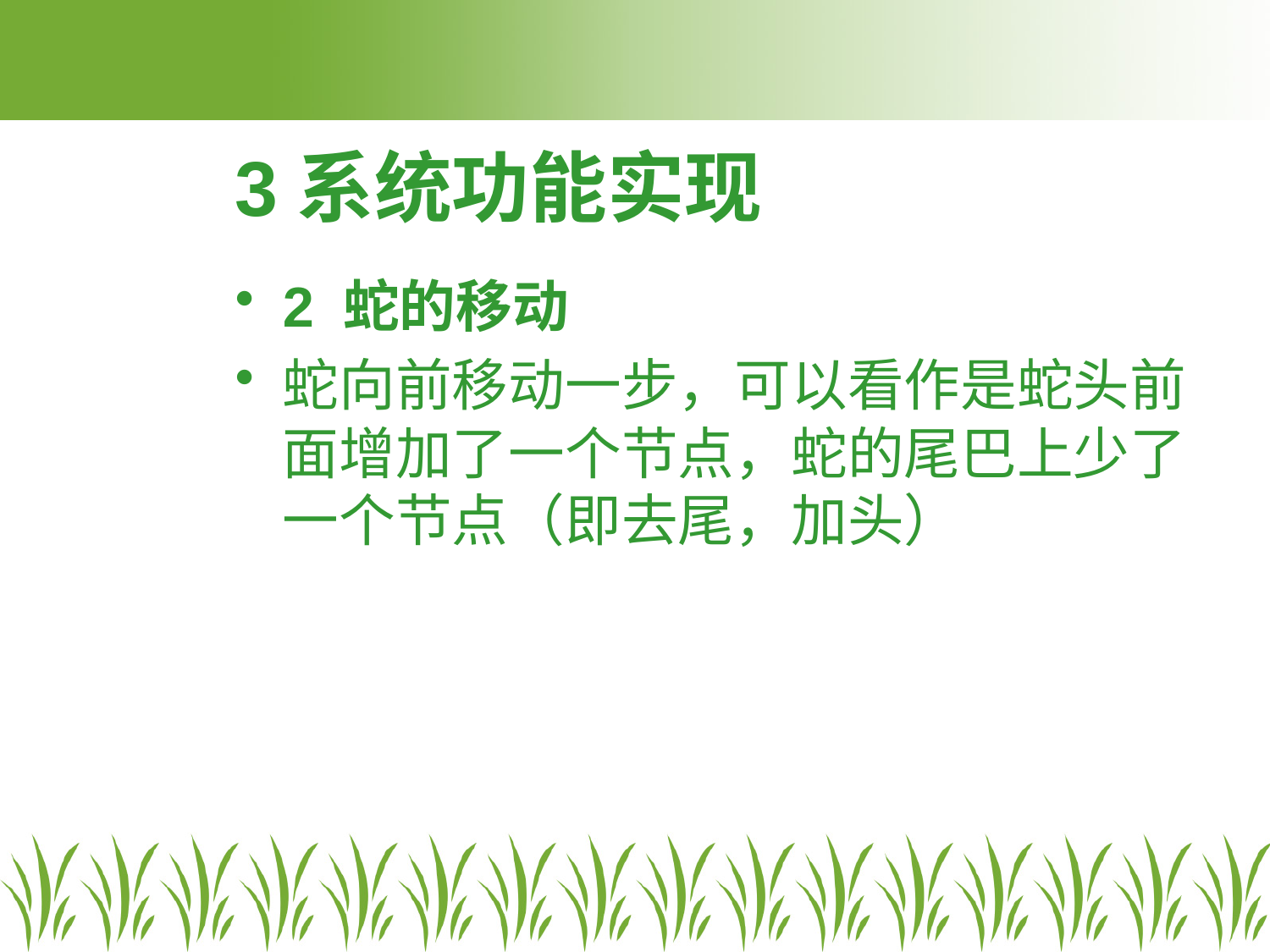

# 3系统功能实现
2 蛇的移动
蛇向前移动一步，可以看作是蛇头前面增加了一个节点，蛇的尾巴上少了一个节点（即去尾，加头）